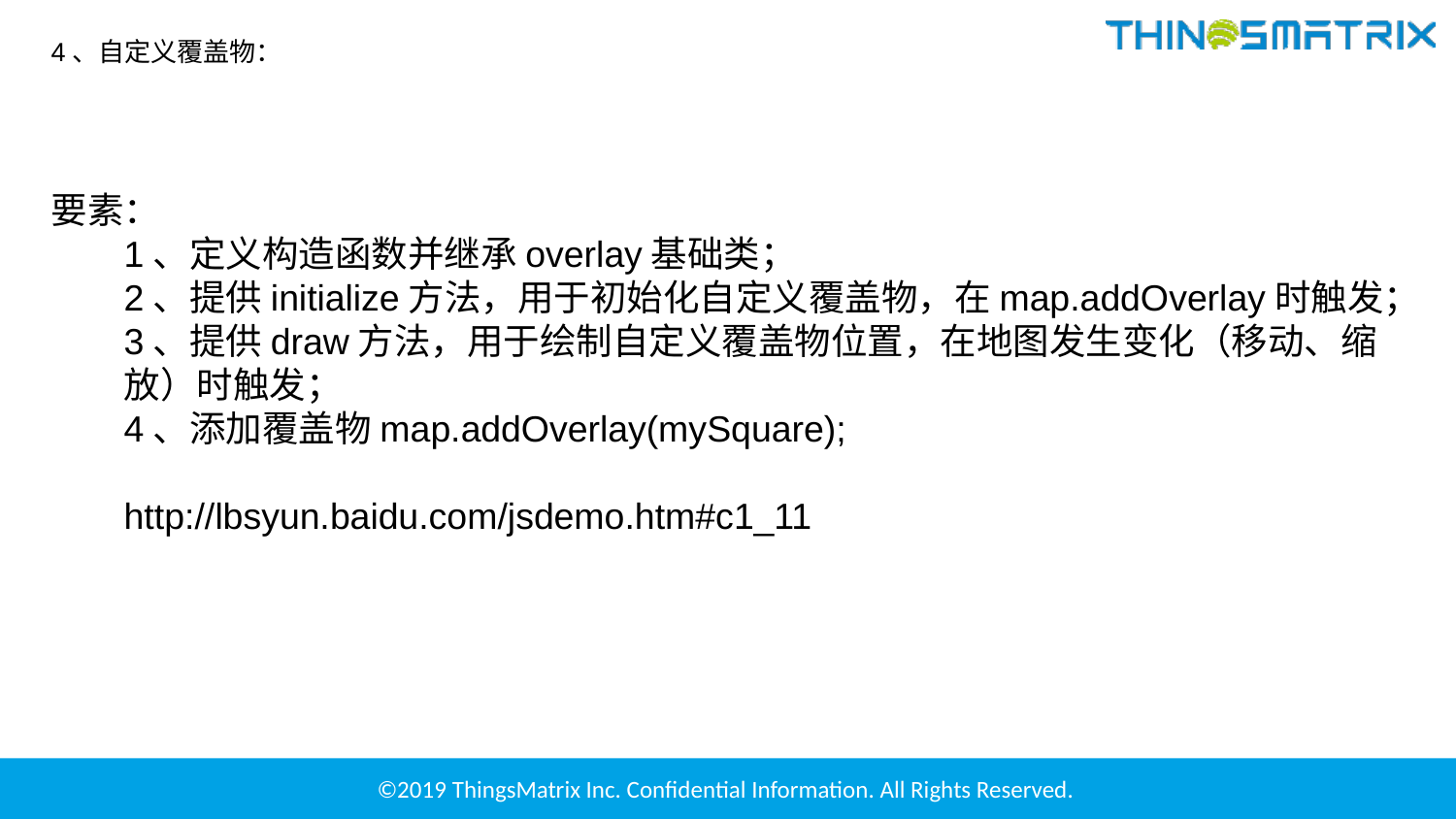

4、自定义覆盖物：
要素：
1、定义构造函数并继承overlay基础类；
2、提供initialize方法，用于初始化自定义覆盖物，在map.addOverlay时触发；
3、提供draw方法，用于绘制自定义覆盖物位置，在地图发生变化（移动、缩放）时触发；
4、添加覆盖物map.addOverlay(mySquare);

http://lbsyun.baidu.com/jsdemo.htm#c1_11